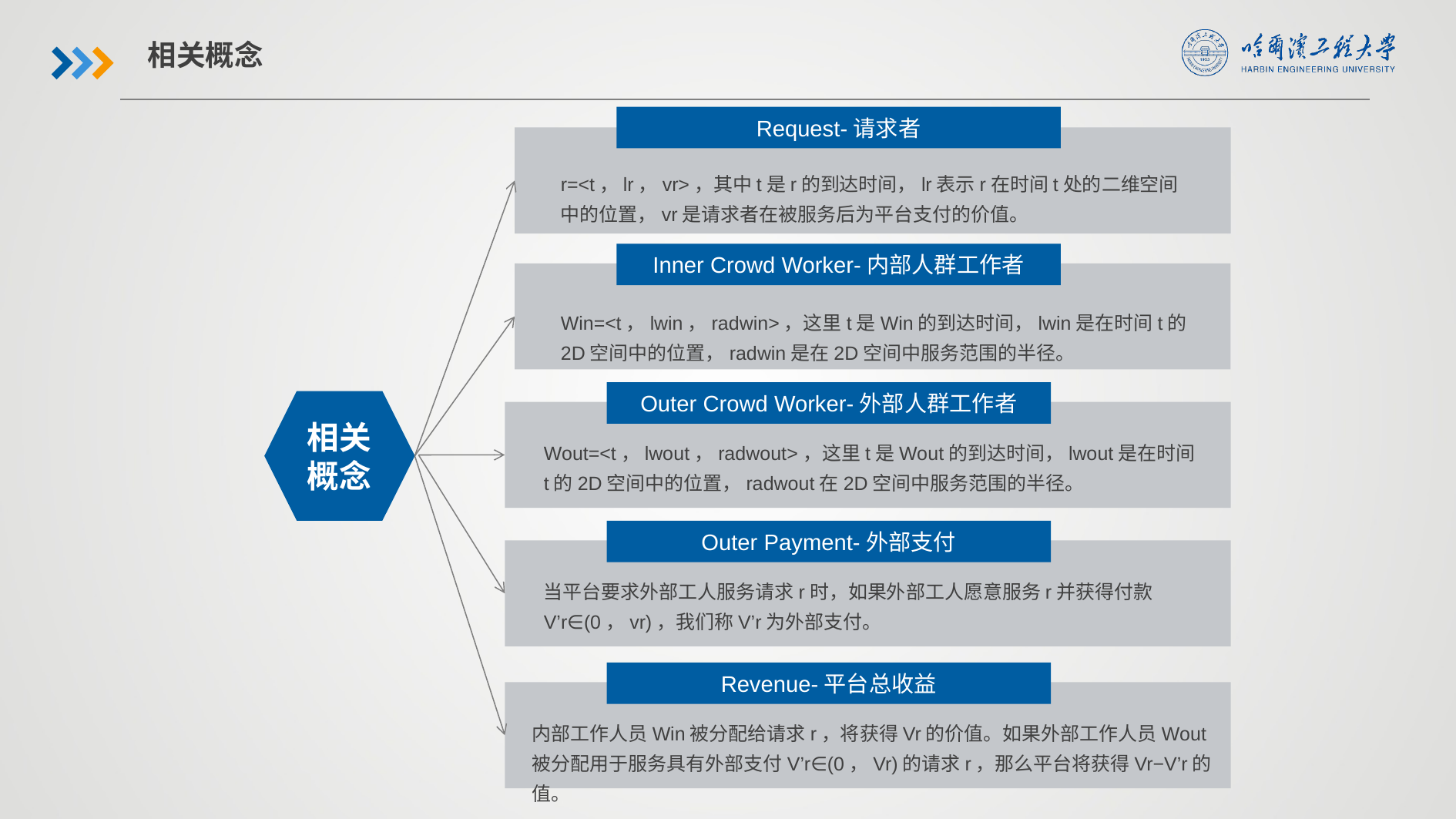

相关概念
Request-请求者

r=<t，lr，vr>，其中t是r的到达时间，lr表示r在时间t处的二维空间中的位置，vr是请求者在被服务后为平台支付的价值。
Inner Crowd Worker-内部人群工作者

Win=<t，lwin，radwin>，这里t是Win的到达时间，lwin是在时间t的2D空间中的位置，radwin是在2D空间中服务范围的半径。
Outer Crowd Worker-外部人群工作者
相关概念

Wout=<t，lwout，radwout>，这里t是Wout的到达时间，lwout是在时间t的2D空间中的位置，radwout在2D空间中服务范围的半径。
Outer Payment-外部支付

当平台要求外部工人服务请求r时，如果外部工人愿意服务r并获得付款V’r∈(0，vr)，我们称V’r为外部支付。
Revenue-平台总收益

内部工作人员Win被分配给请求r，将获得Vr的价值。如果外部工作人员Wout被分配用于服务具有外部支付V’r∈(0，Vr)的请求r，那么平台将获得Vr−V’r的值。